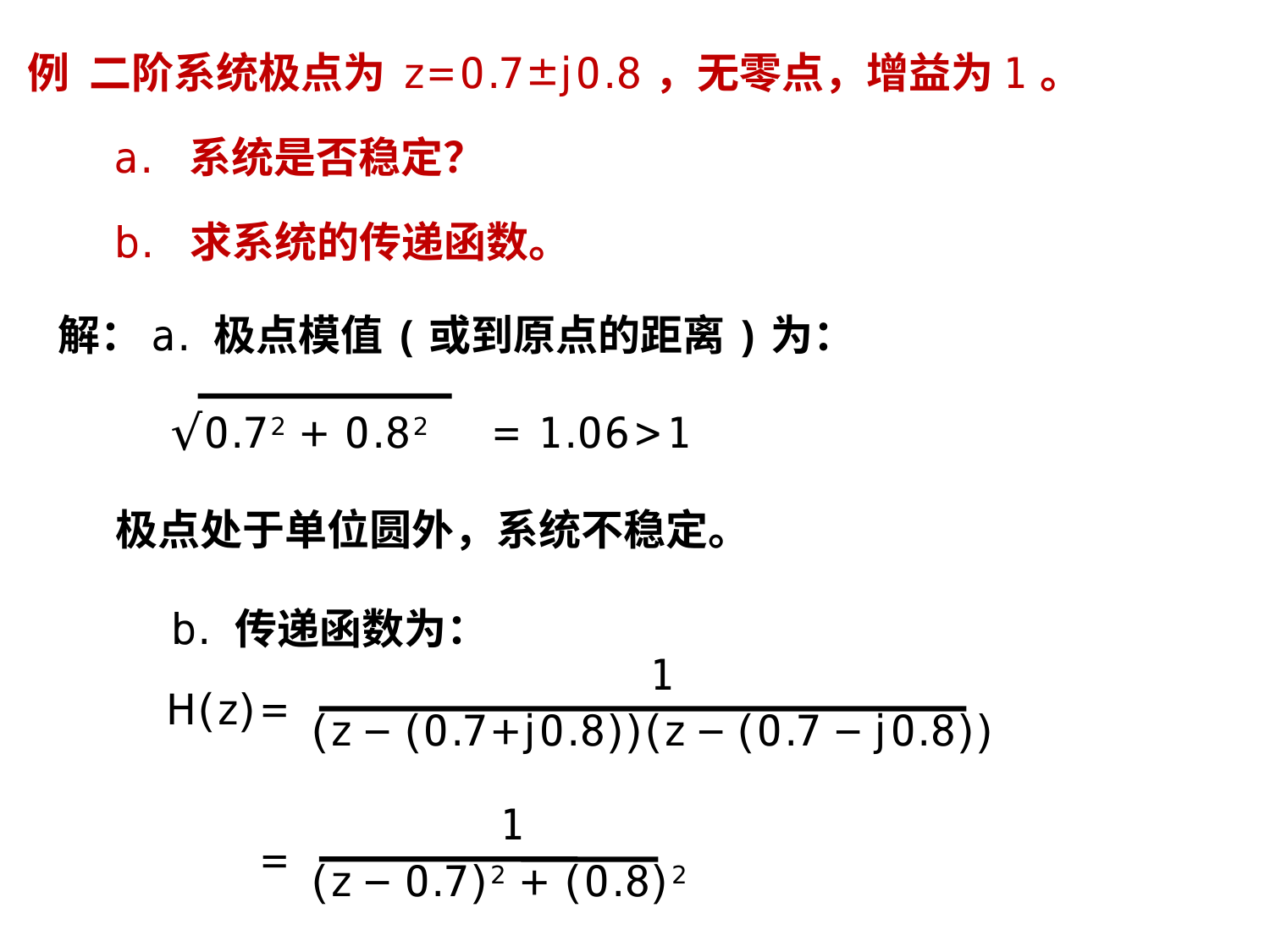

例  二阶系统极点为 z=0.7±j0.8，无零点，增益为1。
       a.  系统是否稳定？
       b.  求系统的传递函数。
解：a. 极点模值(或到原点的距离)为：
         √0.72 + 0.82     = 1.06>1
     极点处于单位圆外，系统不稳定。

b. 传递函数为：
                            1
 (z – (0.7+j0.8))(z – (0.7 – j0.8))
H(z)=

                1
 (z – 0.7)2 + (0.8)2
=